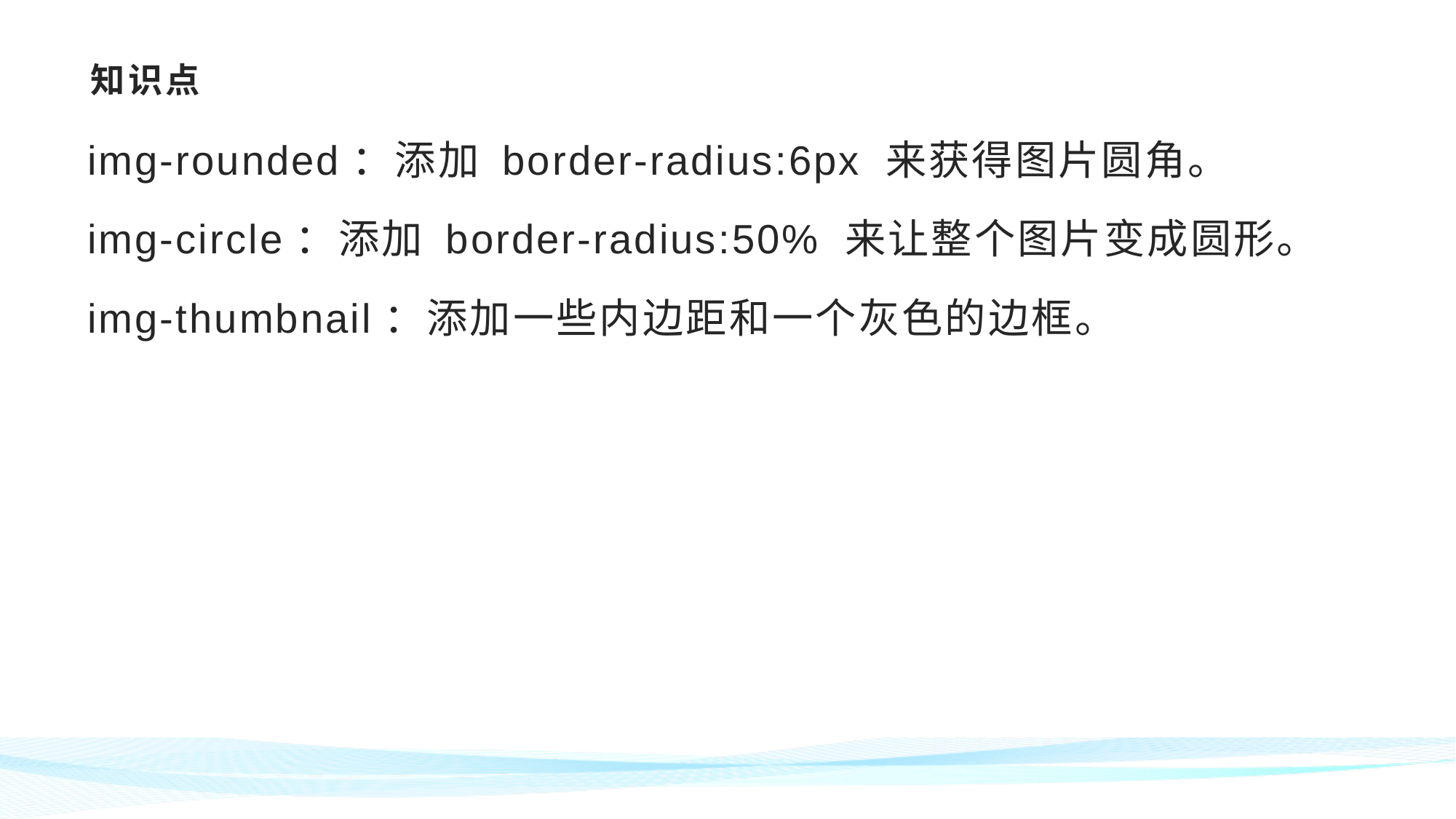

# 知识点
img-rounded：添加 border-radius:6px 来获得图片圆角。
img-circle：添加 border-radius:50% 来让整个图片变成圆形。
img-thumbnail：添加一些内边距和一个灰色的边框。